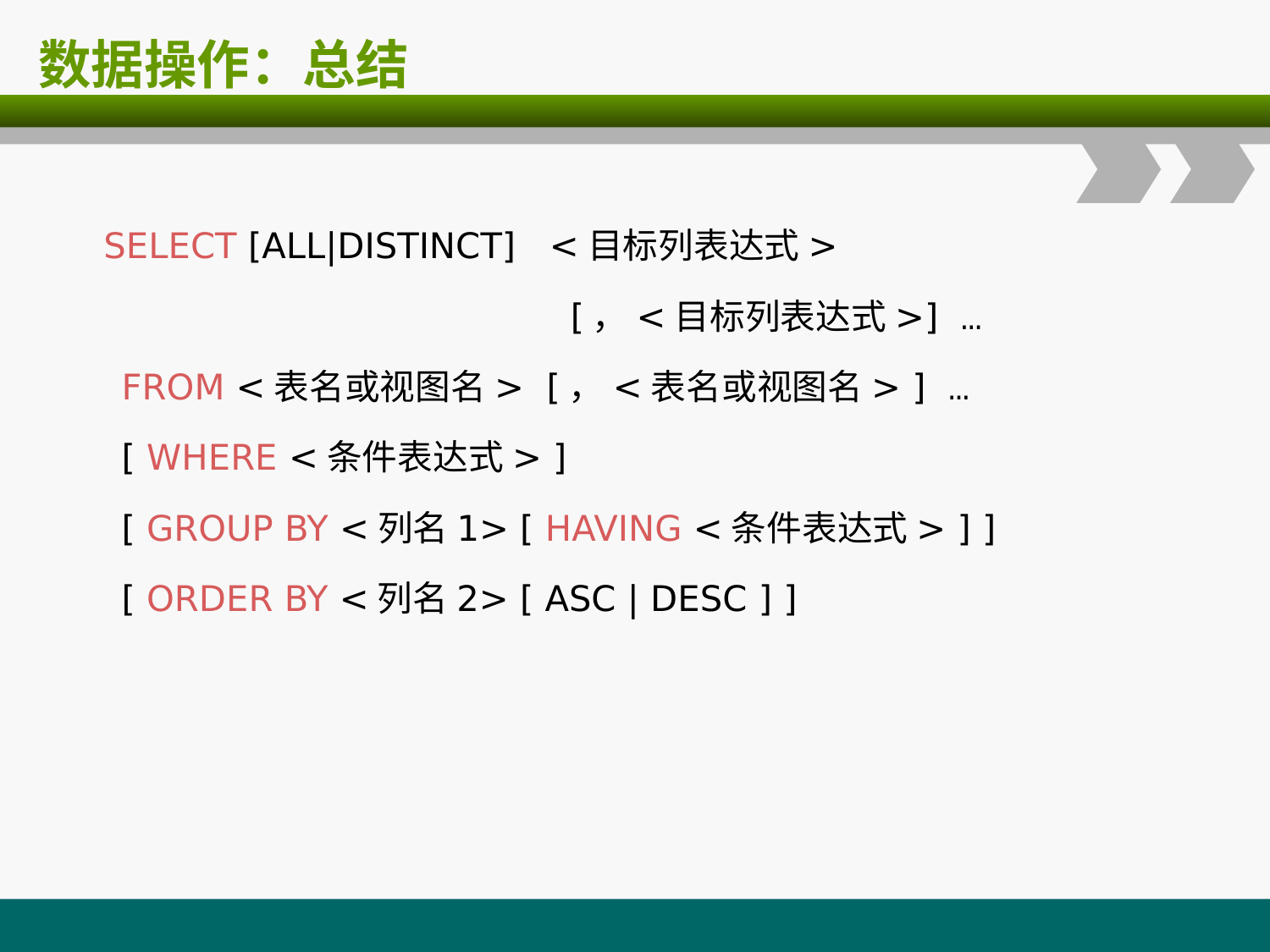

# 数据操作：总结
     SELECT [ALL|DISTINCT]   <目标列表达式>
                                        [，<目标列表达式>]  …
FROM <表名或视图名>  [，<表名或视图名> ]  …
[ WHERE <条件表达式> ]
[ GROUP BY <列名1> [ HAVING <条件表达式> ] ]
[ ORDER BY <列名2> [ ASC | DESC ] ]